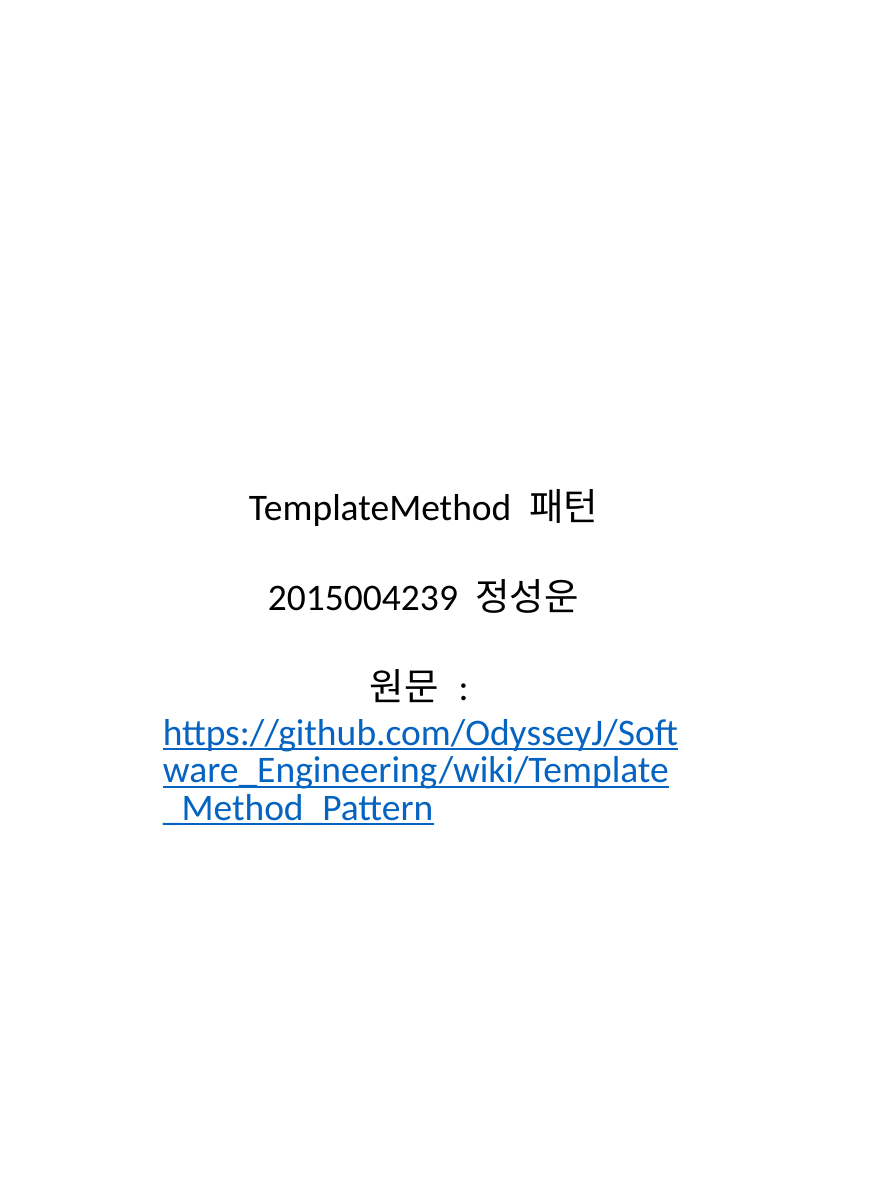

TemplateMethod 패턴

2015004239 정성운

원문 : https://github.com/OdysseyJ/Software_Engineering/wiki/Template_Method_Pattern